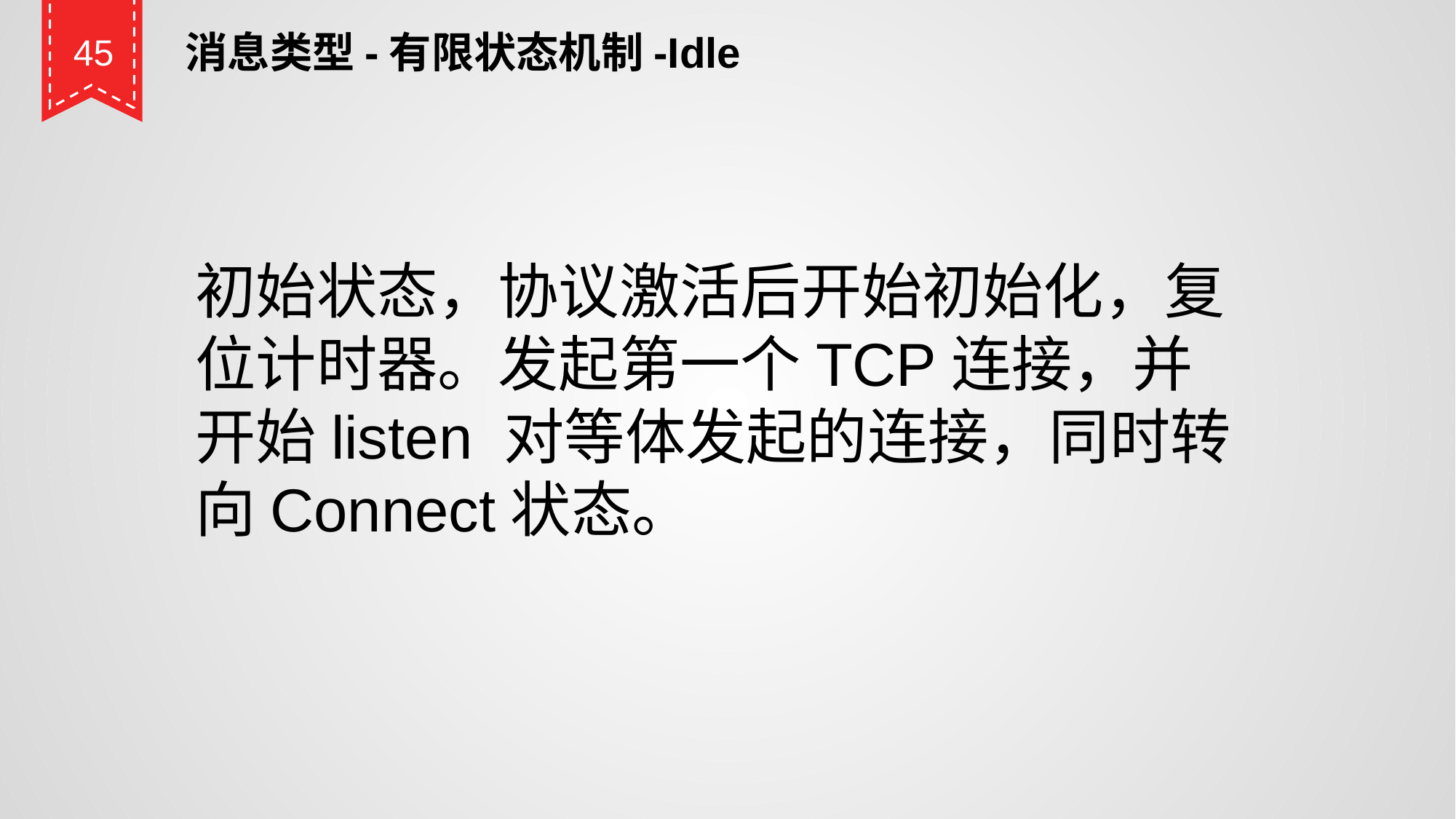

消息类型-有限状态机制-Idle
45
初始状态，协议激活后开始初始化，复位计时器。发起第一个TCP连接，并开始listen 对等体发起的连接，同时转向Connect状态。